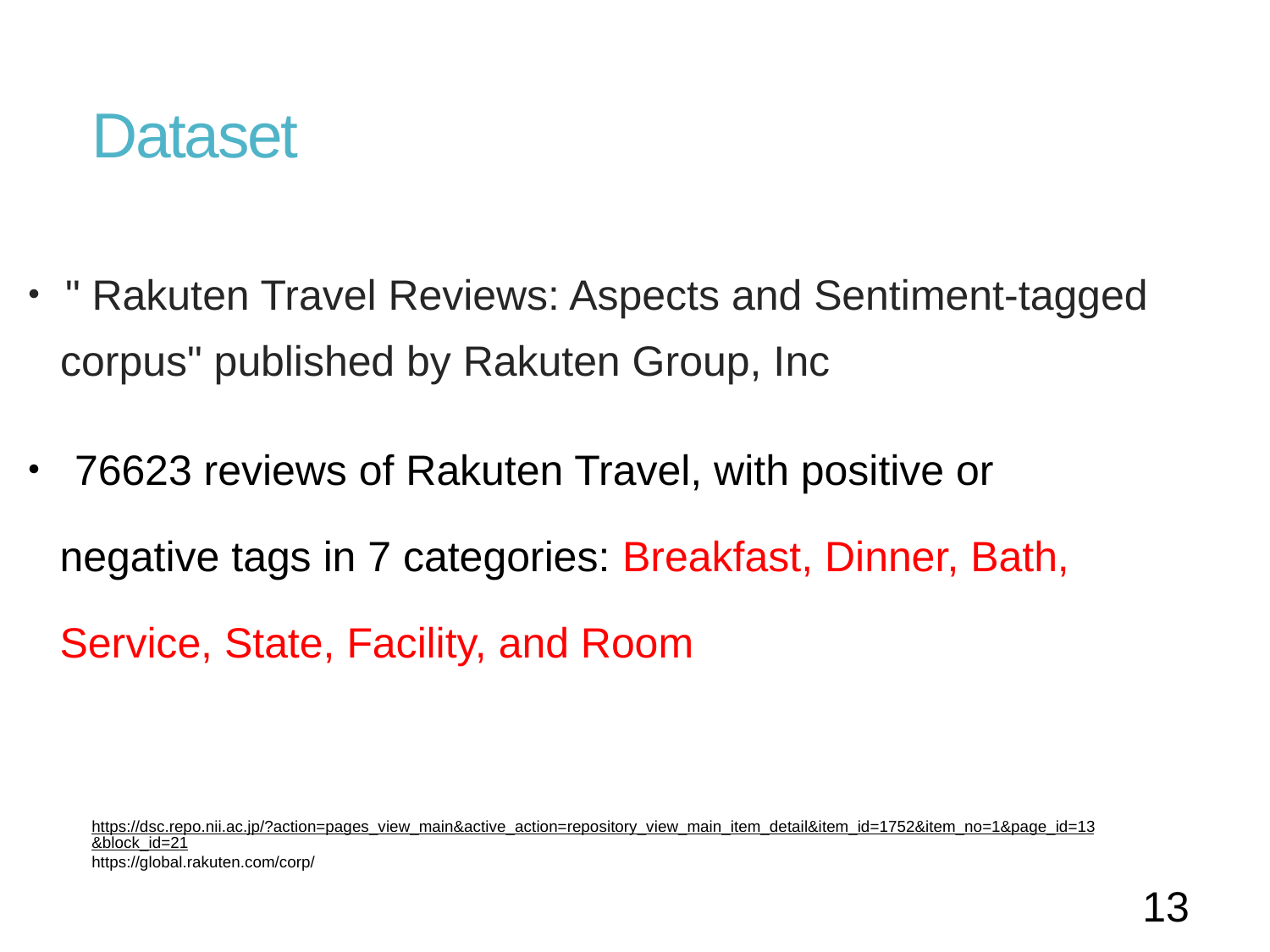

# Dataset
・" Rakuten Travel Reviews: Aspects and Sentiment-tagged
    corpus" published by Rakuten Group, Inc
・ 76623 reviews of Rakuten Travel, with positive or
    negative tags in 7 categories: Breakfast, Dinner, Bath,
    Service, State, Facility, and Room

https://dsc.repo.nii.ac.jp/?action=pages_view_main&active_action=repository_view_main_item_detail&item_id=1752&item_no=1&page_id=13&block_id=21
https://global.rakuten.com/corp/
13